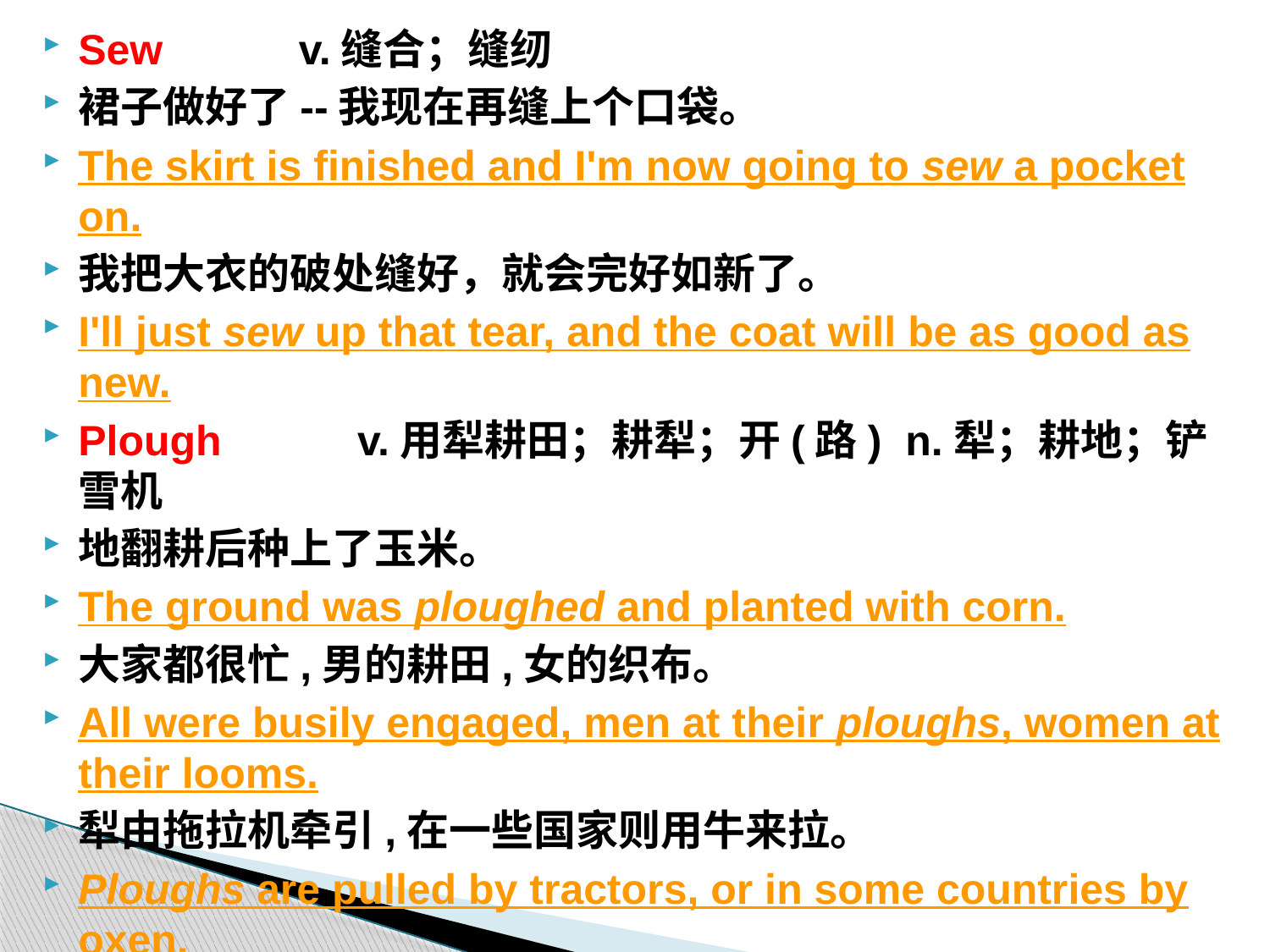

Sew 　 　 v.缝合；缝纫
裙子做好了--我现在再缝上个口袋。
The skirt is finished and I'm now going to sew a pocket on.
我把大衣的破处缝好，就会完好如新了。
I'll just sew up that tear, and the coat will be as good as new.
Plough 　 　 v.用犁耕田；耕犁；开(路)  n.犁；耕地；铲雪机
地翻耕后种上了玉米。
The ground was ploughed and planted with corn.
大家都很忙,男的耕田,女的织布。
All were busily engaged, men at their ploughs, women at their looms.
犁由拖拉机牵引,在一些国家则用牛来拉。
Ploughs are pulled by tractors, or in some countries by oxen.